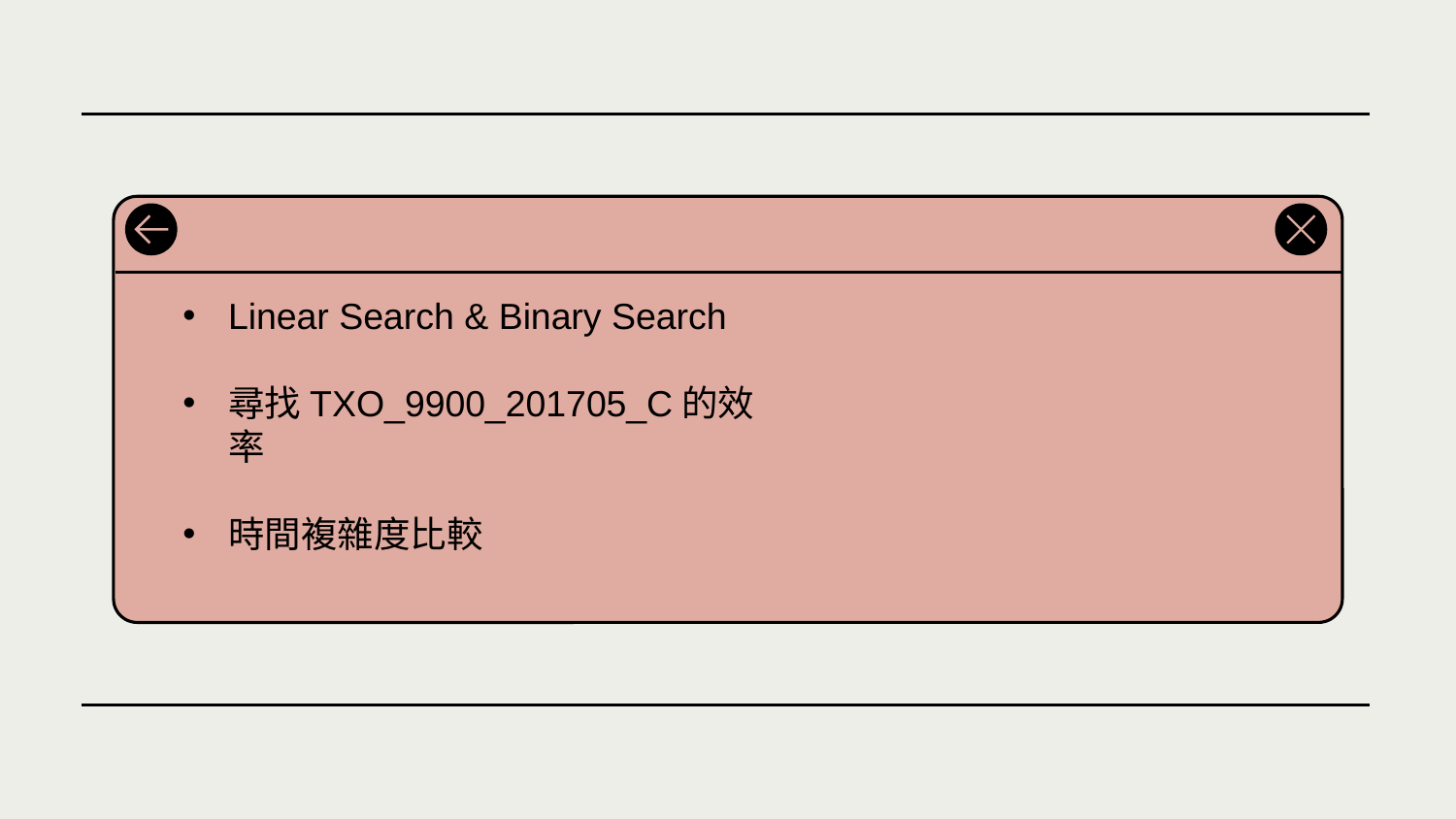

Linear Search & Binary Search

尋找TXO_9900_201705_C的效率

時間複雜度比較